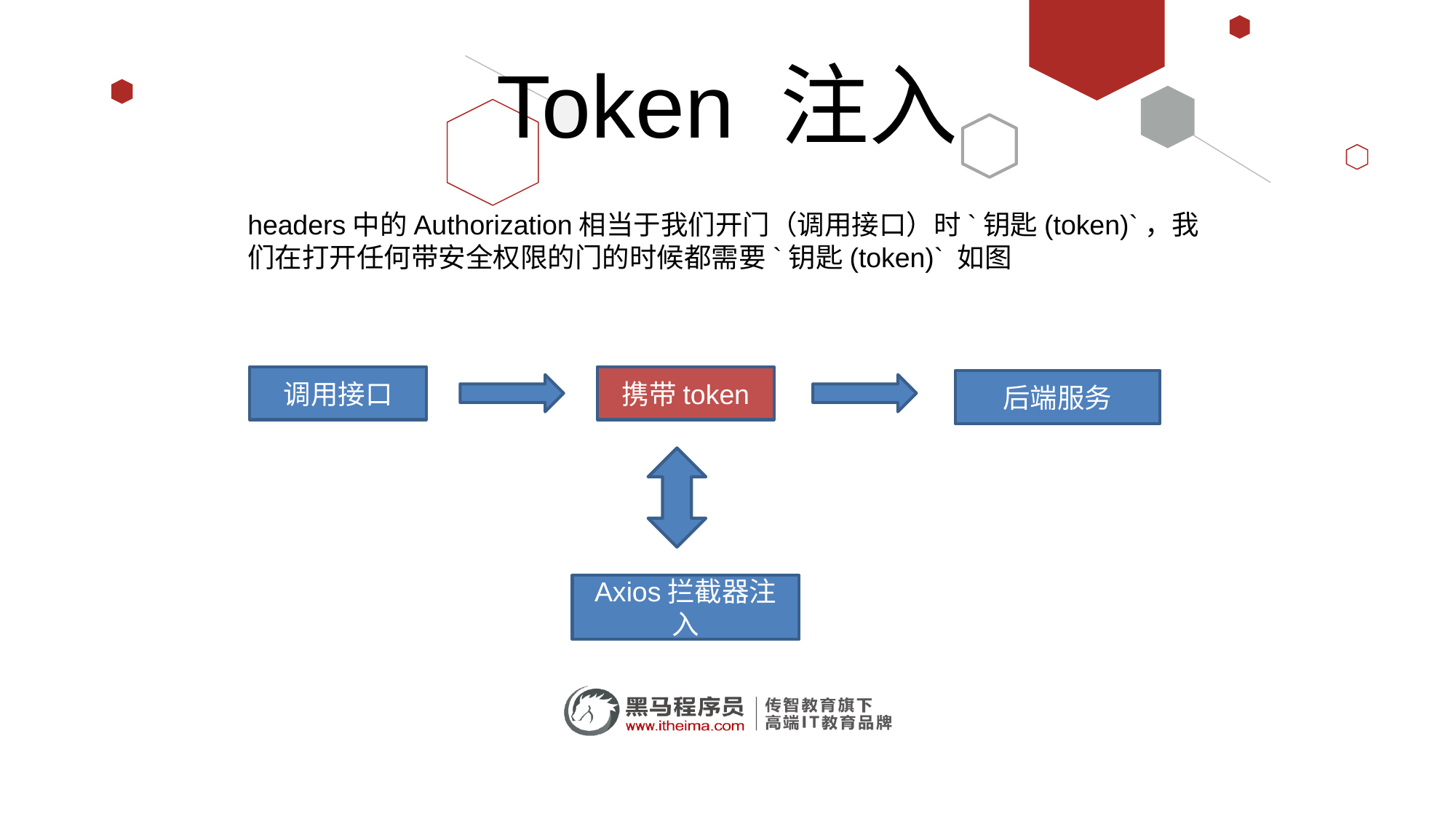

# Token 注入
headers中的Authorization相当于我们开门（调用接口）时`钥匙(token)`，我们在打开任何带安全权限的门的时候都需要`钥匙(token)` 如图
调用接口
携带token
后端服务

Axios拦截器注入